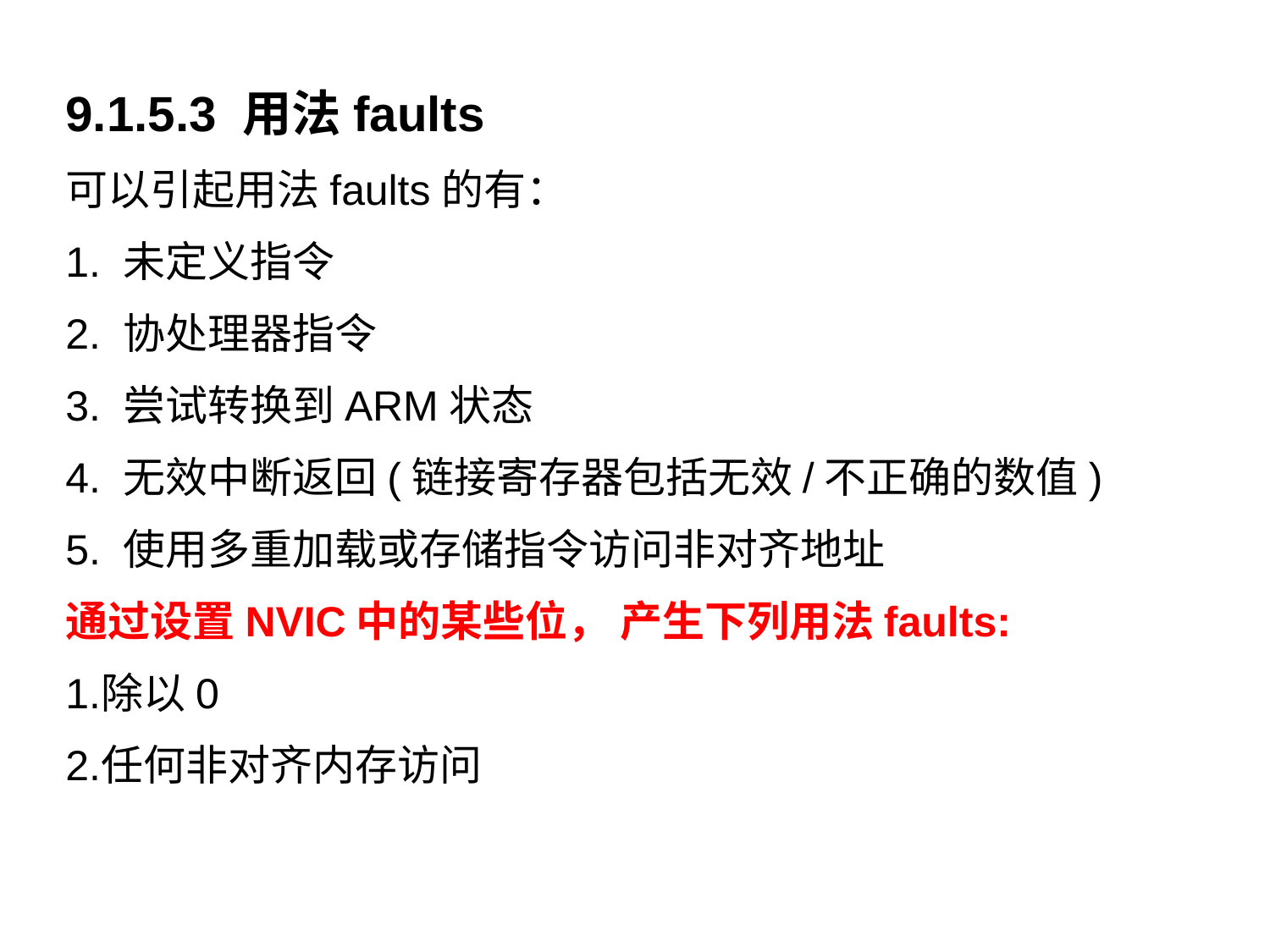

9.1.5.3 用法faults
可以引起用法faults的有：
1. 未定义指令
2. 协处理器指令
3. 尝试转换到ARM状态
4. 无效中断返回(链接寄存器包括无效/不正确的数值)
5. 使用多重加载或存储指令访问非对齐地址
通过设置NVIC中的某些位， 产生下列用法faults:
除以0
任何非对齐内存访问